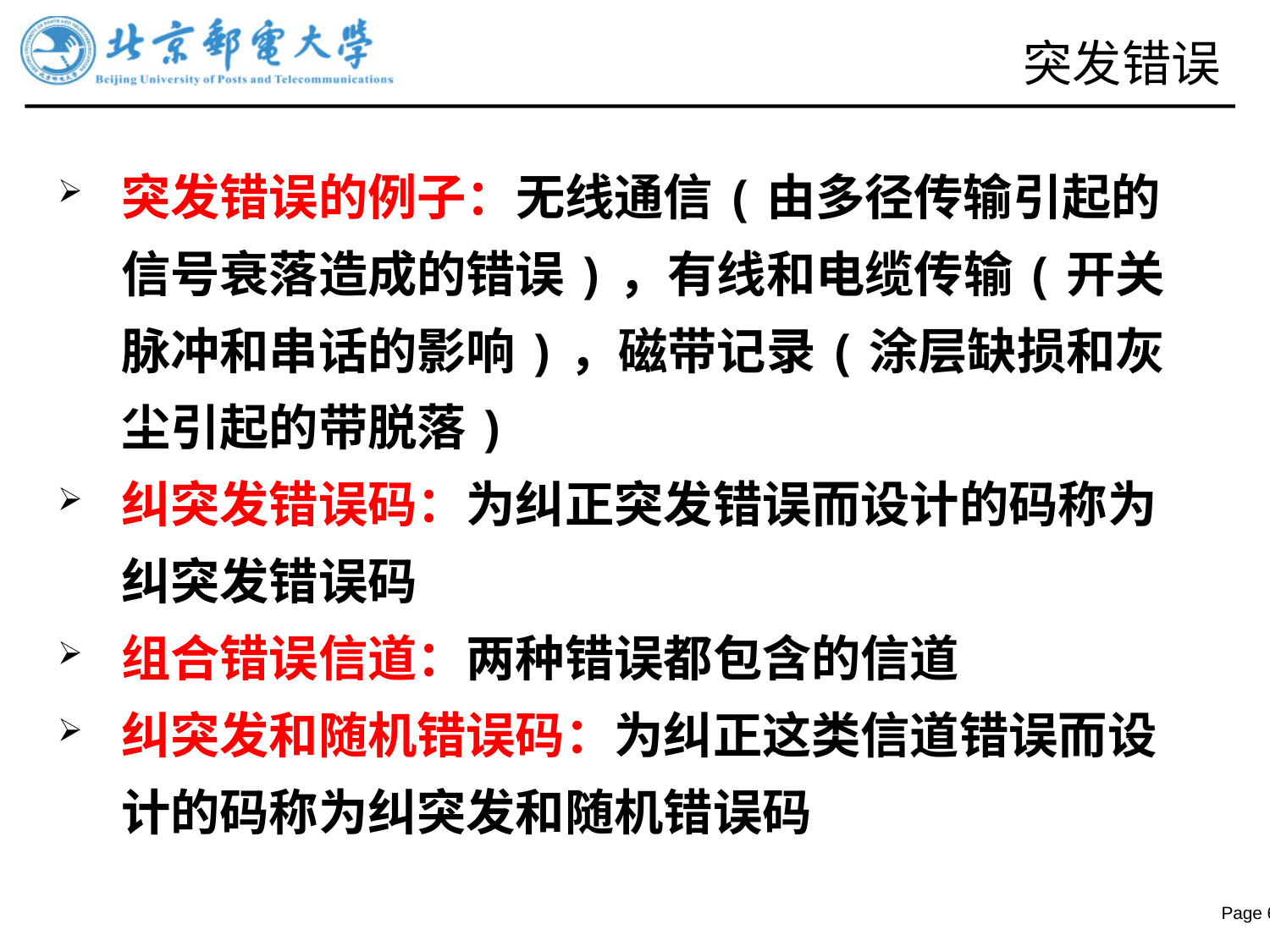

# 突发错误
突发错误的例子：无线通信(由多径传输引起的信号衰落造成的错误)，有线和电缆传输(开关脉冲和串话的影响)，磁带记录(涂层缺损和灰尘引起的带脱落)
纠突发错误码：为纠正突发错误而设计的码称为纠突发错误码
组合错误信道：两种错误都包含的信道
纠突发和随机错误码：为纠正这类信道错误而设计的码称为纠突发和随机错误码